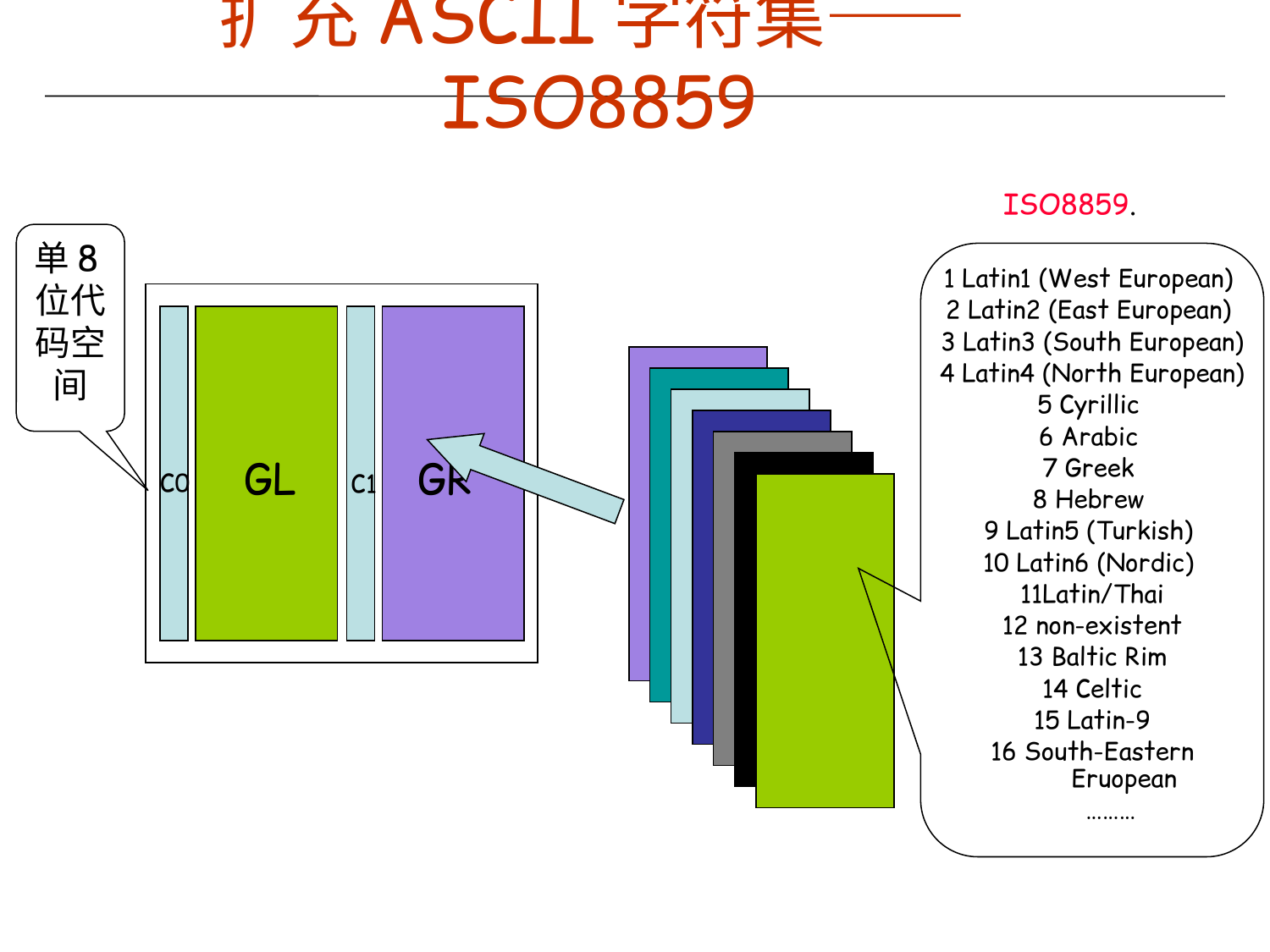

# 扩充ASCII字符集——ISO8859
ISO8859.
1 Latin1 (West European)
2 Latin2 (East European)
3 Latin3 (South European)
4 Latin4 (North European)
5 Cyrillic
6 Arabic
7 Greek
8 Hebrew
9 Latin5 (Turkish)
10 Latin6 (Nordic)
11Latin/Thai
12 non-existent
13 Baltic Rim
14 Celtic
15 Latin-9
16 South-Eastern Eruopean
     ………

单8位代码空间

GL
GR
C0
C1